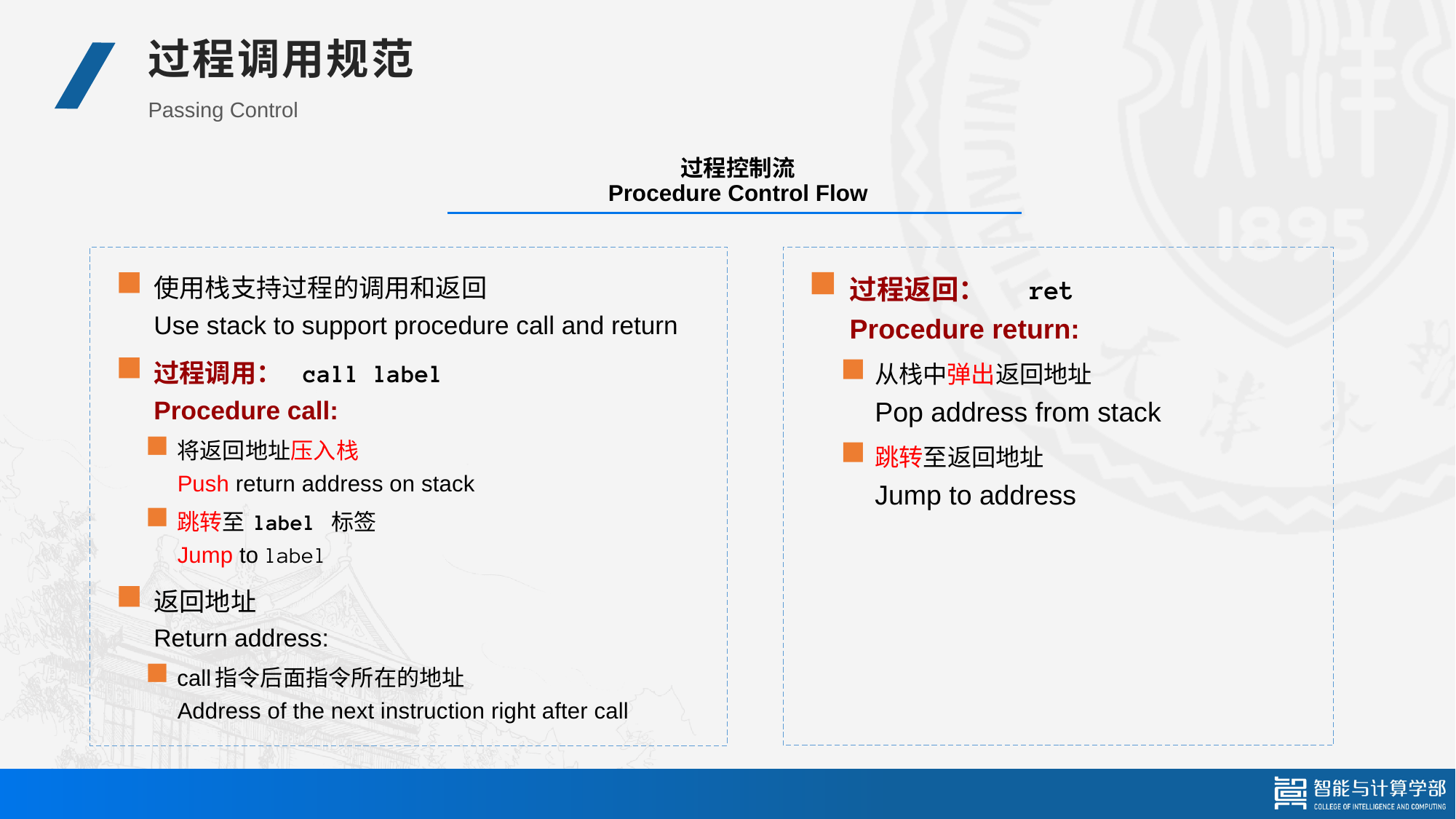

过程调用规范
Passing Control
# 过程控制流 Procedure Control Flow
过程返回：      ret
Procedure return:
从栈中弹出返回地址
Pop address from stack
跳转至返回地址
Jump to address

使用栈支持过程的调用和返回
Use stack to support procedure call and return
过程调用：   call label
Procedure call:
将返回地址压入栈
Push return address on stack
跳转至 label 标签
Jump to label
返回地址
Return address:
call指令后面指令所在的地址
Address of the next instruction right after call